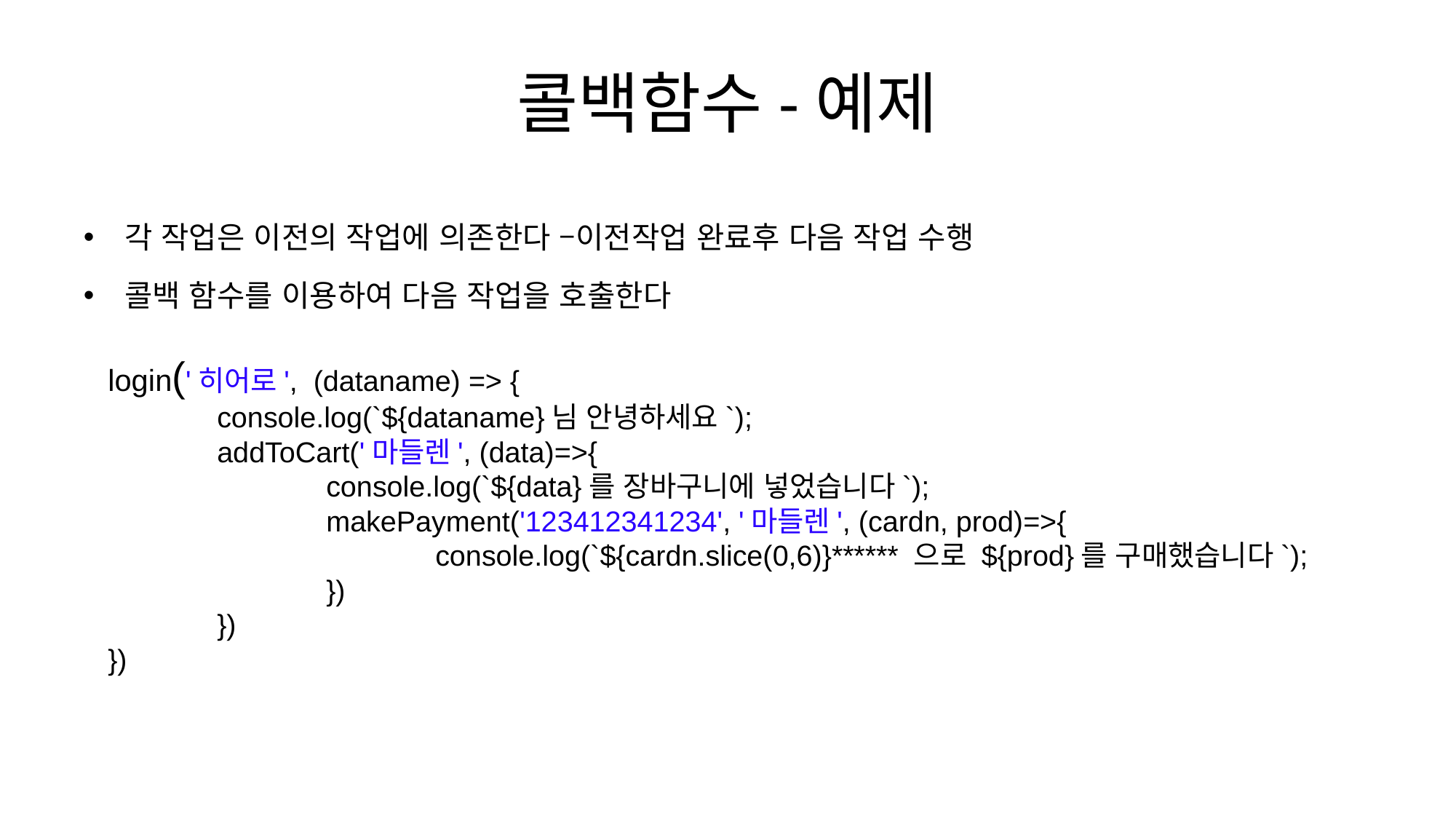

# 콜백함수-예제
각 작업은 이전의 작업에 의존한다 –이전작업 완료후 다음 작업 수행
콜백 함수를 이용하여 다음 작업을 호출한다

login('히어로',  (dataname) => {
	console.log(`${dataname}님 안녕하세요`);
	addToCart('마들렌', (data)=>{
		console.log(`${data}를 장바구니에 넣었습니다`);
		makePayment('123412341234', '마들렌', (cardn, prod)=>{
			console.log(`${cardn.slice(0,6)}****** 으로 ${prod}를 구매했습니다`);
		})
	})
})